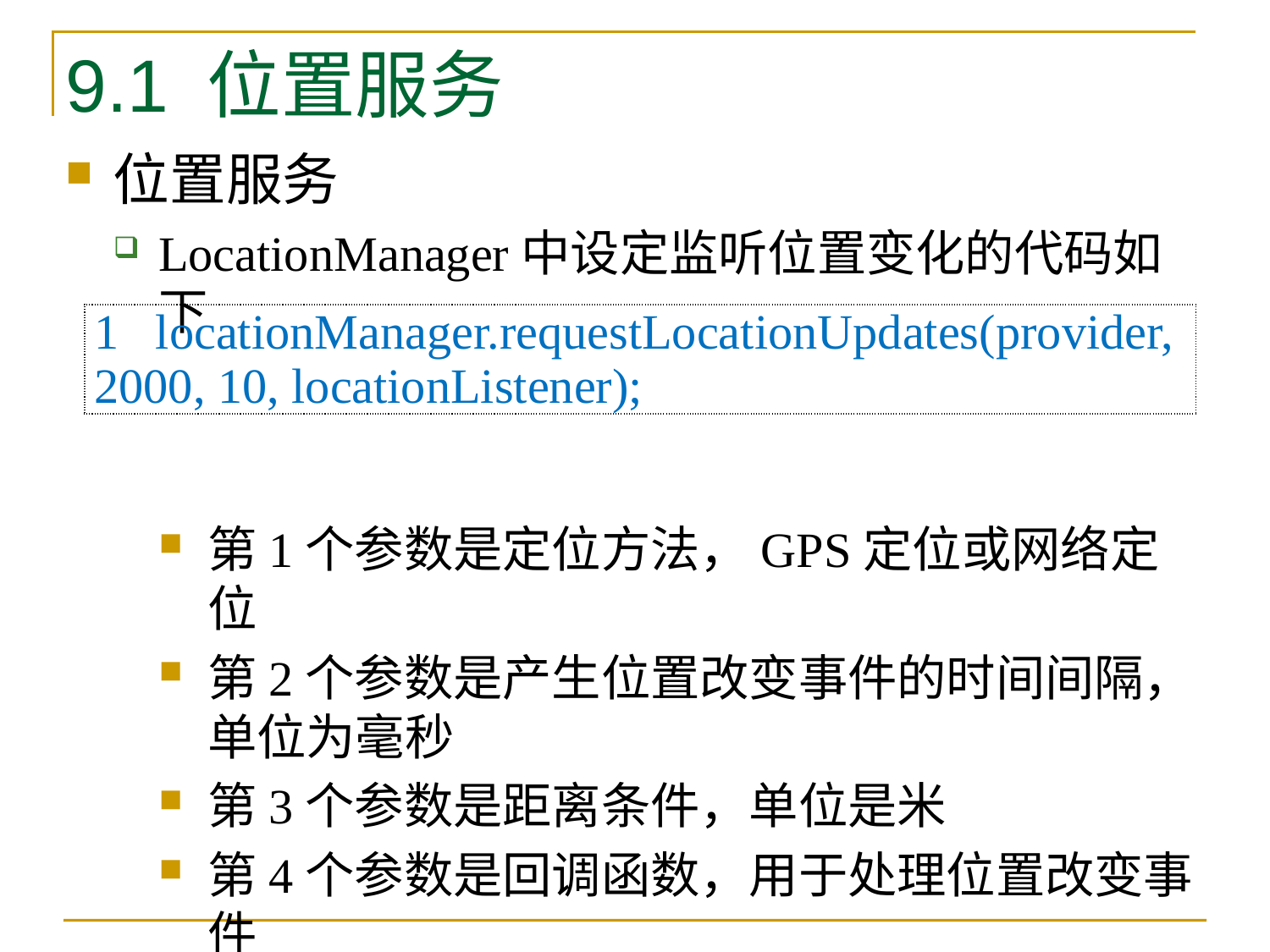

# 9.1 位置服务
位置服务
LocationManager中设定监听位置变化的代码如下

第1个参数是定位方法，GPS定位或网络定位
第2个参数是产生位置改变事件的时间间隔，单位为毫秒
第3个参数是距离条件，单位是米
第4个参数是回调函数，用于处理位置改变事件
| 1 locationManager.requestLocationUpdates(provider, 2000, 10, locationListener); |
| --- |